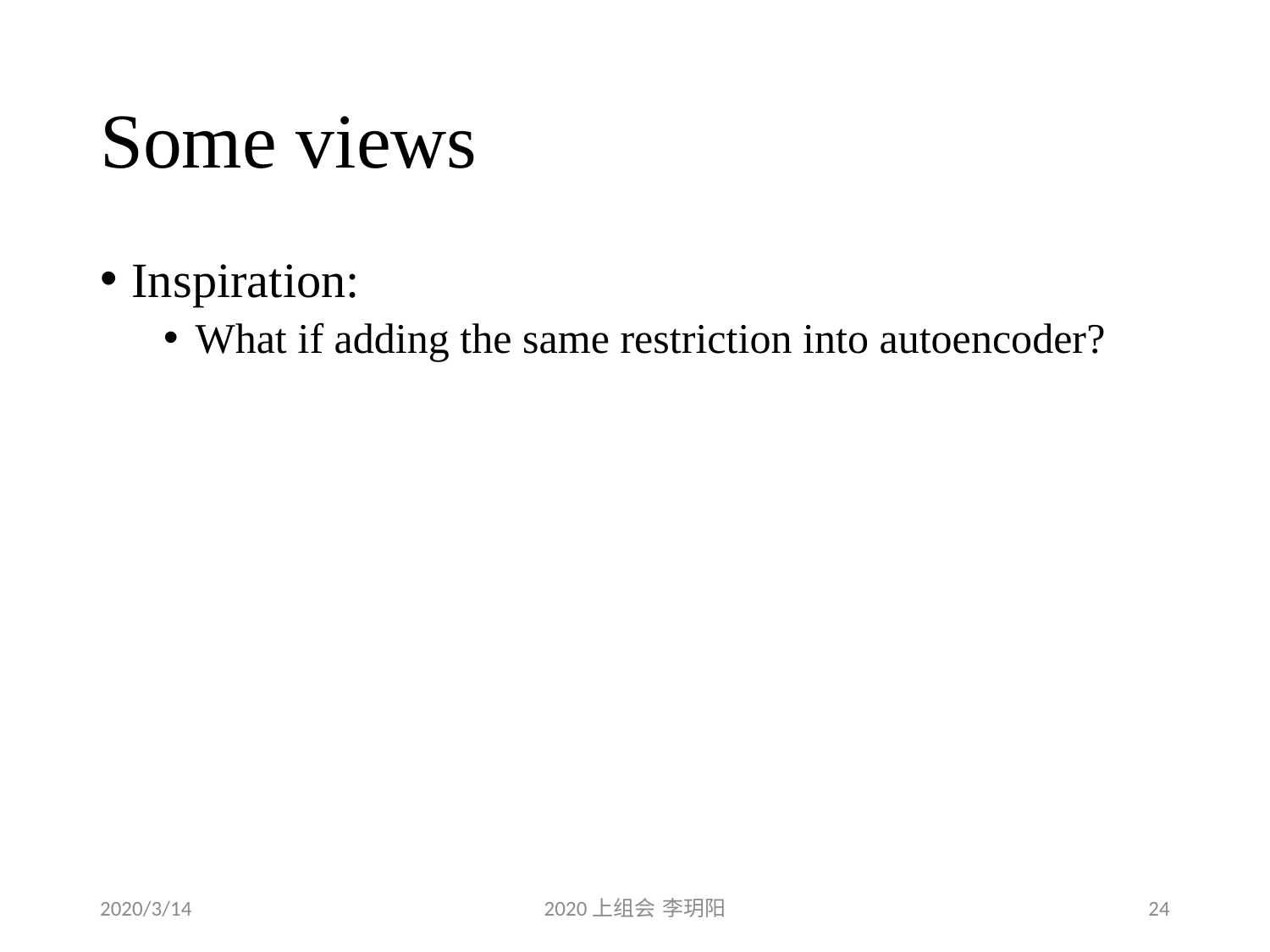

# Some views
Inspiration:
What if adding the same restriction into autoencoder?

2020/3/14
2020上组会 李玥阳
24